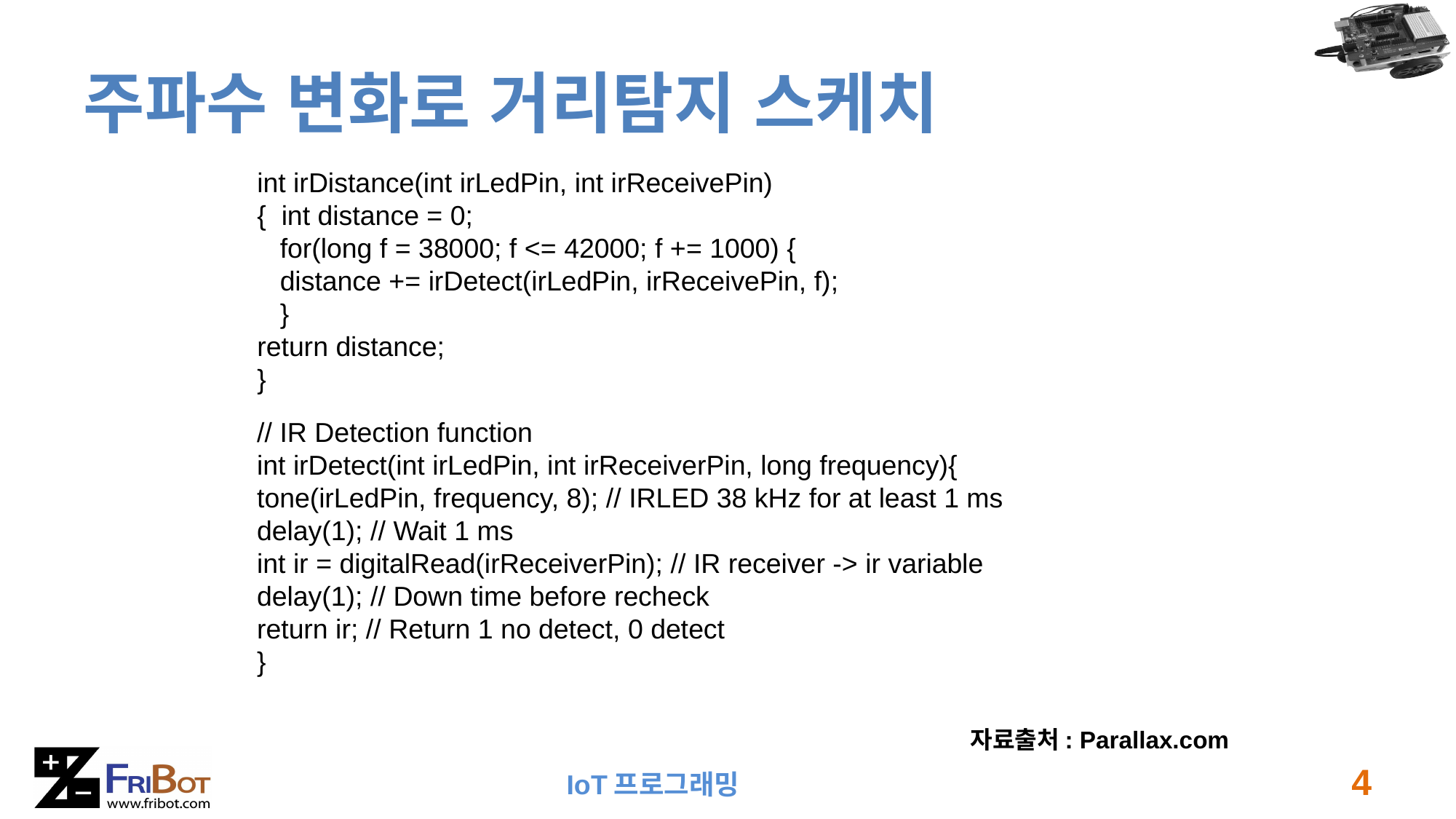

# 주파수 변화로 거리탐지 스케치
int irDistance(int irLedPin, int irReceivePin)
{  int distance = 0;
   for(long f = 38000; f <= 42000; f += 1000) {
   distance += irDetect(irLedPin, irReceivePin, f);
   }
return distance;
}
// IR Detection function
int irDetect(int irLedPin, int irReceiverPin, long frequency){
tone(irLedPin, frequency, 8); // IRLED 38 kHz for at least 1 ms
delay(1); // Wait 1 ms
int ir = digitalRead(irReceiverPin); // IR receiver -> ir variable
delay(1); // Down time before recheck
return ir; // Return 1 no detect, 0 detect
}
자료출처: Parallax.com
4